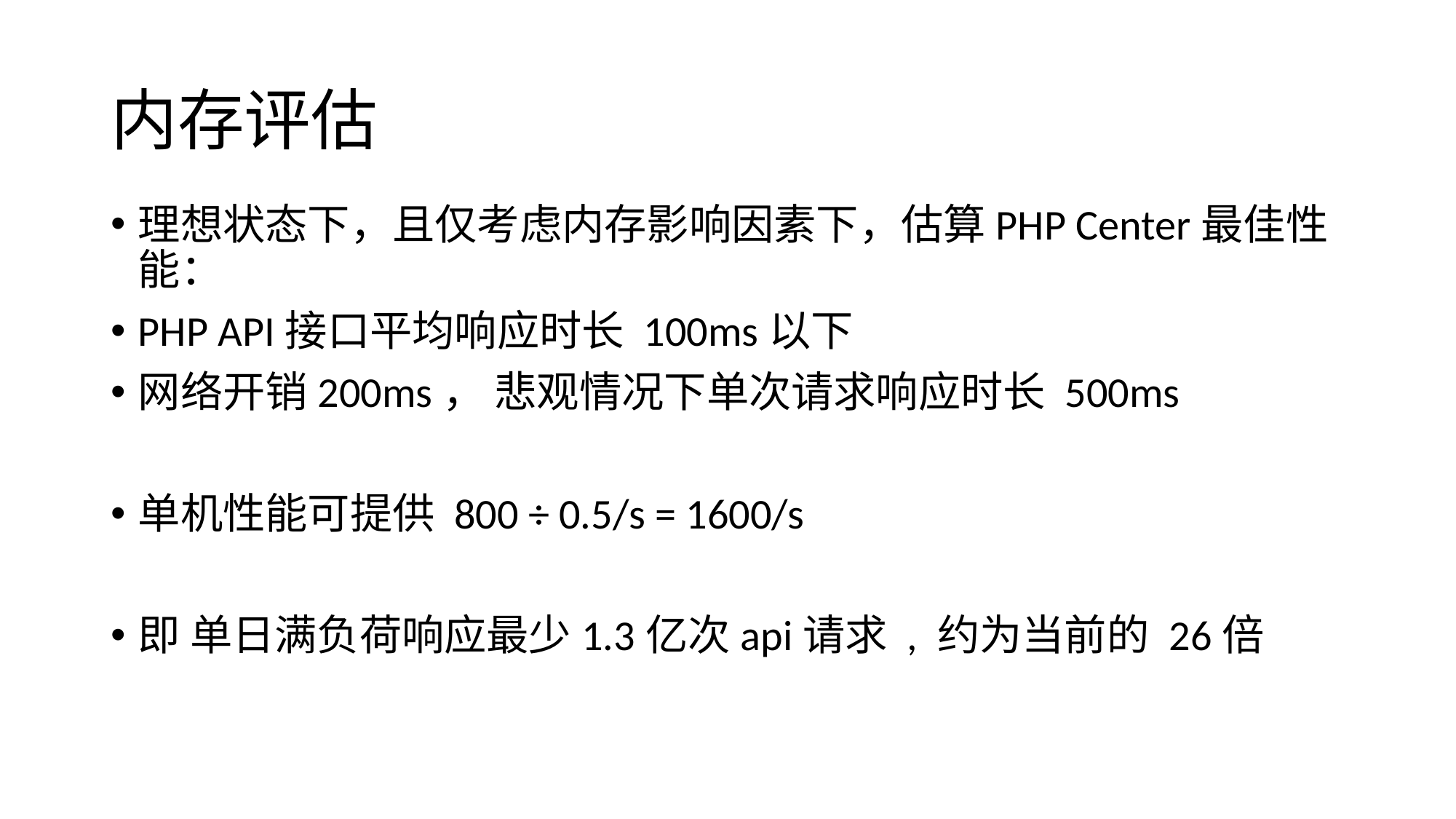

# 内存评估
理想状态下，且仅考虑内存影响因素下，估算PHP Center最佳性能：
PHP API接口平均响应时长 100ms以下
网络开销200ms， 悲观情况下单次请求响应时长 500ms

单机性能可提供 800 ÷ 0.5/s = 1600/s

即 单日满负荷响应最少1.3亿次api请求 , 约为当前的 26倍